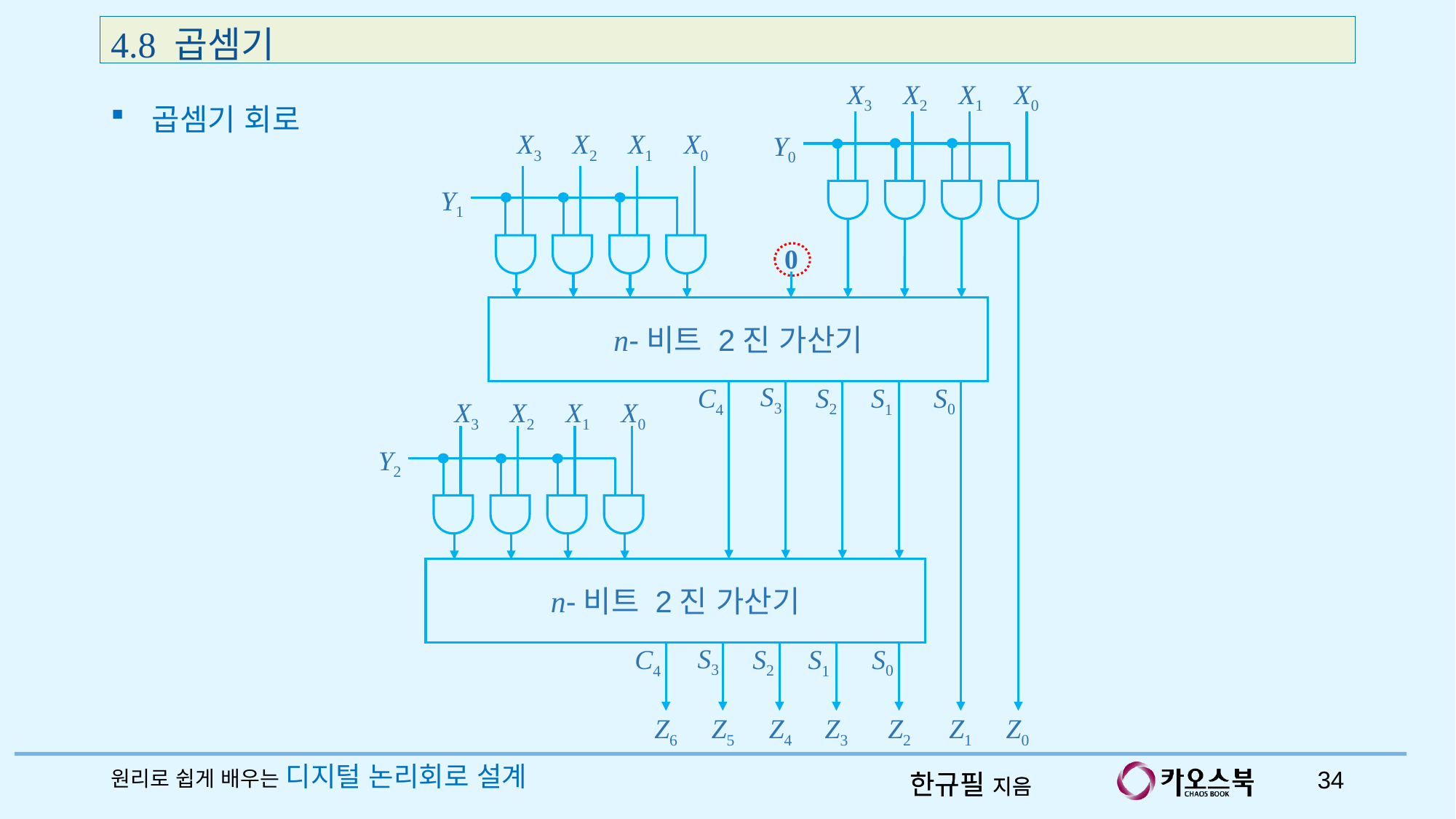

4.8 곱셈기
X3
X2
X1
X0
X3
X2
X1
X0
Y0

Y1

0

n-비트 2진 가산기
S3
S0
S2
C4
S1
X3
X2
X1
X0
Y2

n-비트 2진 가산기
S3
S0
S2
C4
S1
Z6
Z5
Z4
Z3
Z2
Z1
Z0
곱셈기 회로
원리로 쉽게 배우는 디지털 논리회로 설계
34